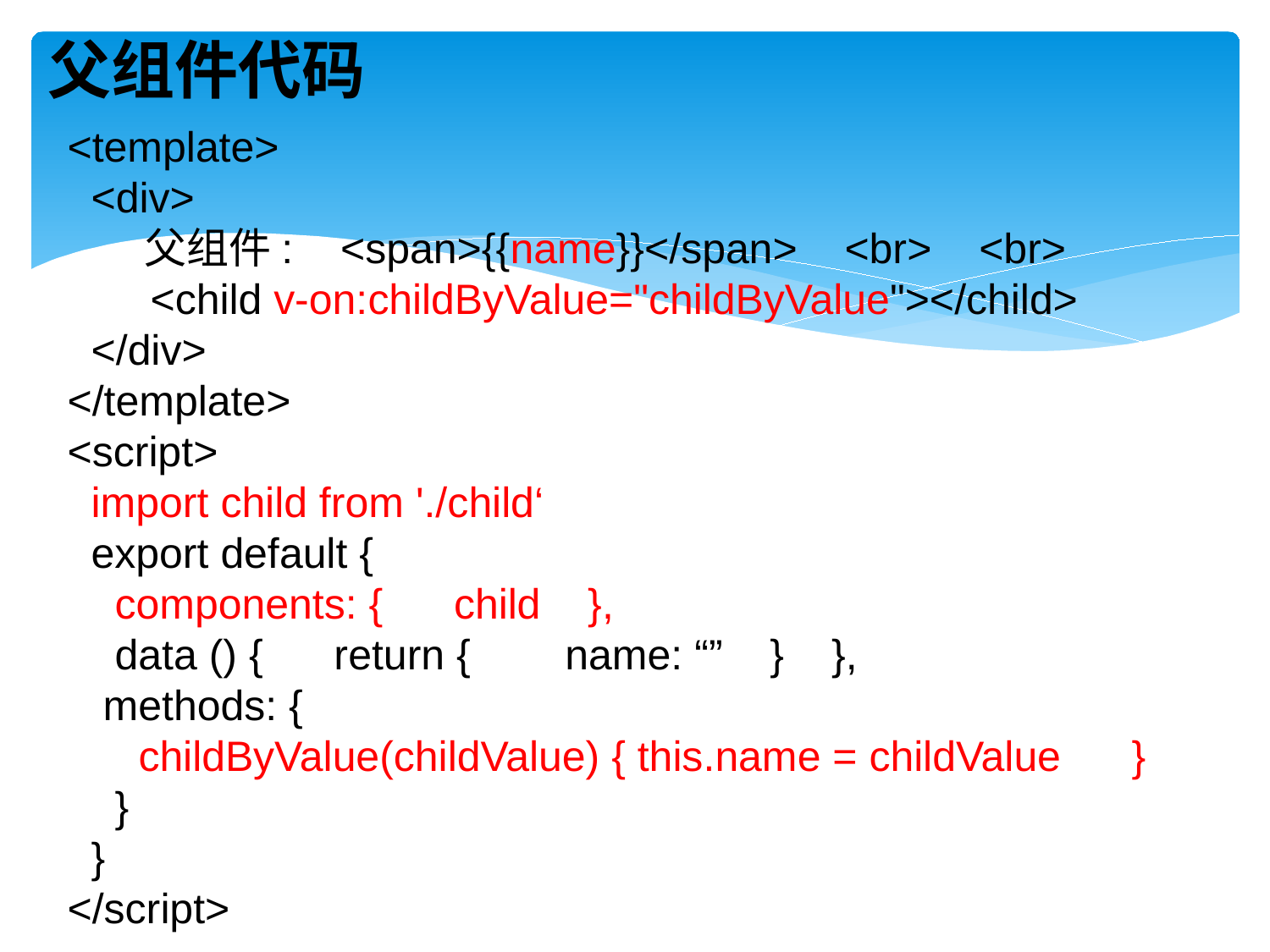

父组件代码
<template>
  <div>
       父组件:    <span>{{name}}</span>    <br>    <br>
       <child v-on:childByValue="childByValue"></child>
  </div>
</template>
<script>
  import child from './child‘
  export default {
    components: {      child    },
    data () {      return {        name: “”    }    },
   methods: {
      childByValue(childValue) { this.name = childValue      }
    }
  }
</script>